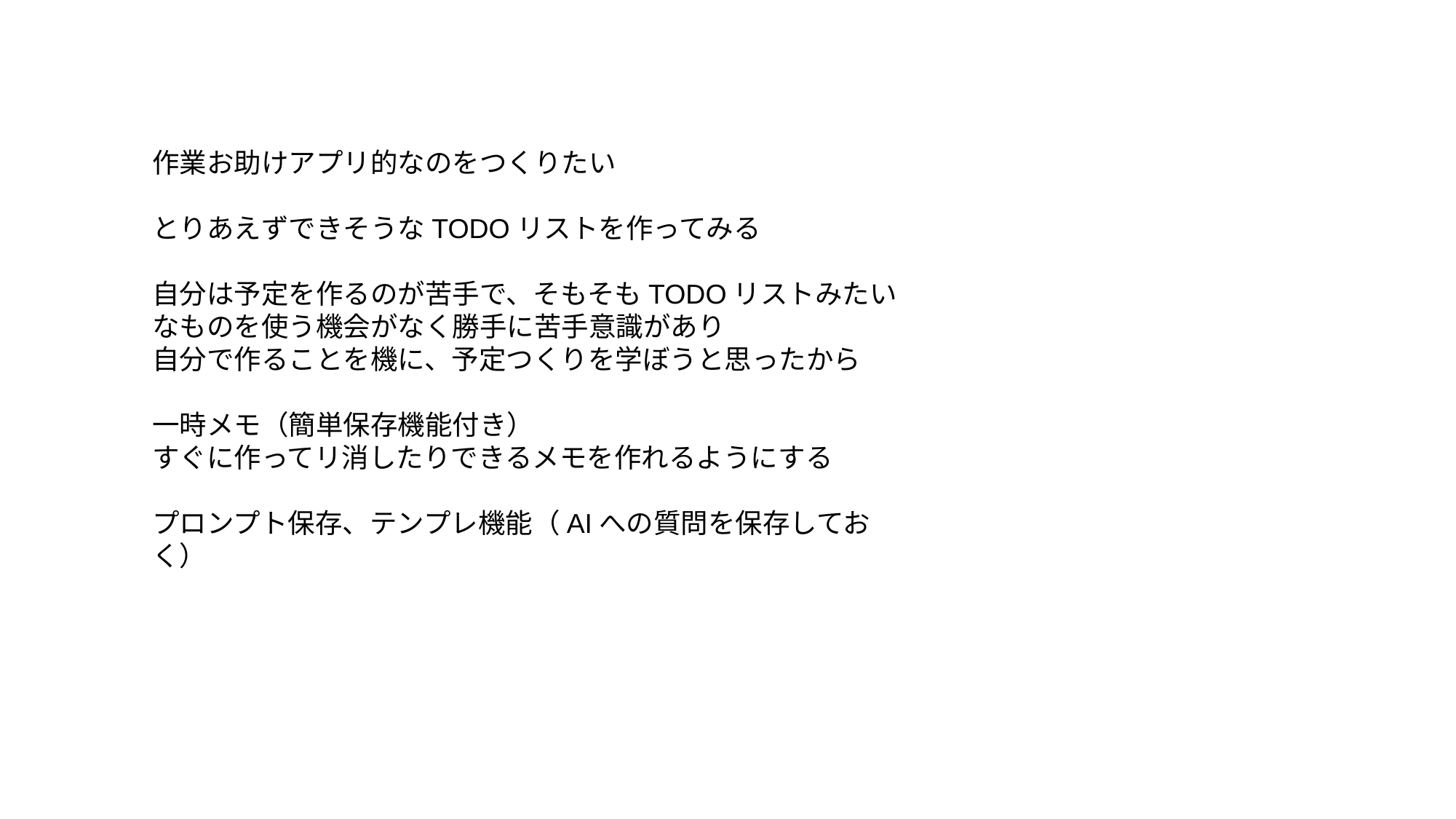

作業お助けアプリ的なのをつくりたい

とりあえずできそうなTODOリストを作ってみる

自分は予定を作るのが苦手で、そもそもTODOリストみたいなものを使う機会がなく勝手に苦手意識があり
自分で作ることを機に、予定つくりを学ぼうと思ったから

一時メモ（簡単保存機能付き）
すぐに作ってリ消したりできるメモを作れるようにする

プロンプト保存、テンプレ機能（AIへの質問を保存しておく）